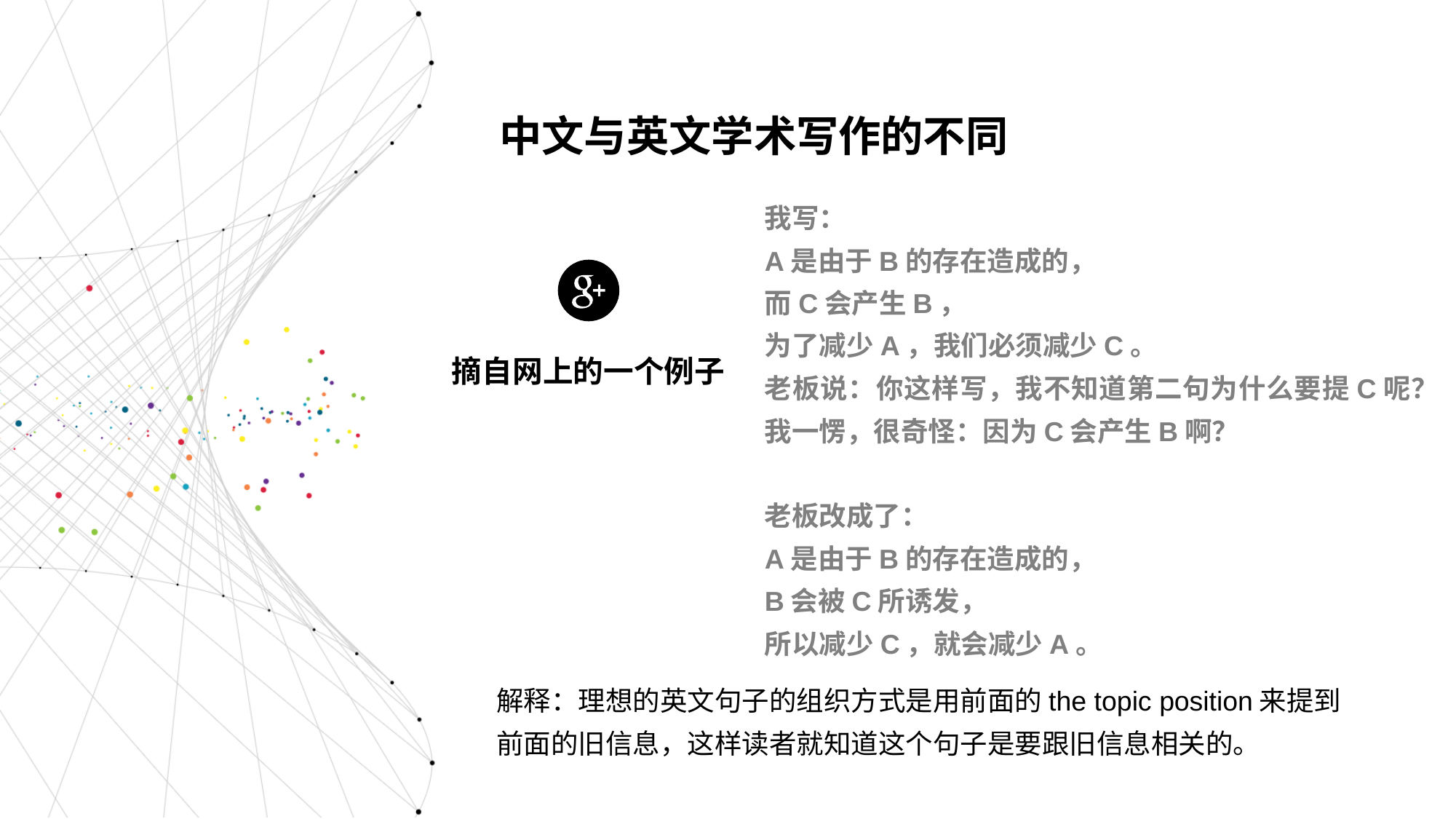

中文与英文学术写作的不同
我写：
A是由于B的存在造成的，
而C会产生B，
为了减少A，我们必须减少C。
老板说：你这样写，我不知道第二句为什么要提C呢？
我一愣，很奇怪：因为C会产生B啊？

老板改成了：
A是由于B的存在造成的，
B会被C所诱发，
所以减少C，就会减少A。

摘自网上的一个例子
解释：理想的英文句子的组织方式是用前面的the topic position来提到前面的旧信息，这样读者就知道这个句子是要跟旧信息相关的。